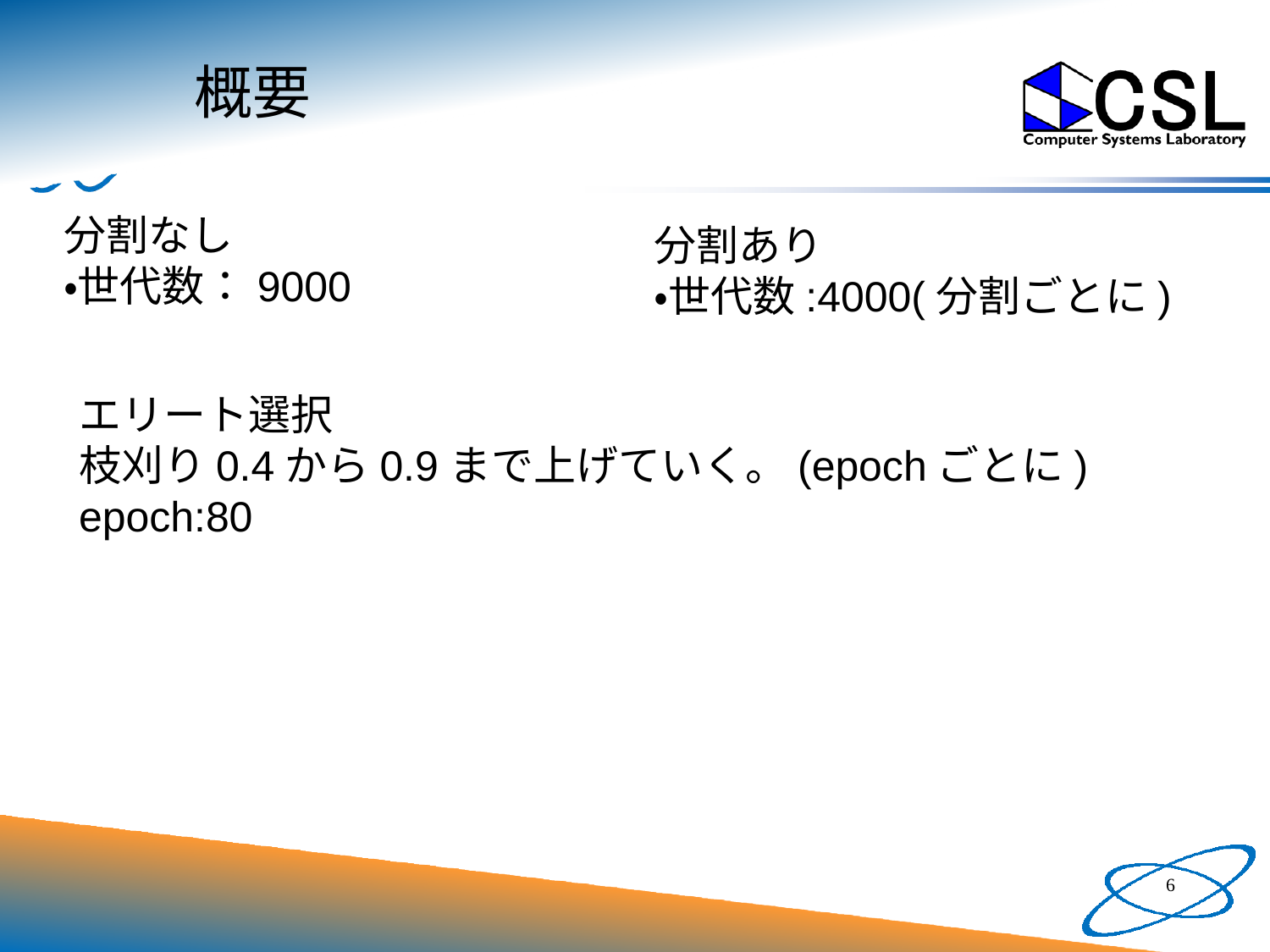

# 概要
分割なし
・世代数：9000
分割あり
・世代数:4000(分割ごとに)
エリート選択
枝刈り0.4から0.9まで上げていく。(epochごとに)
epoch:80

6